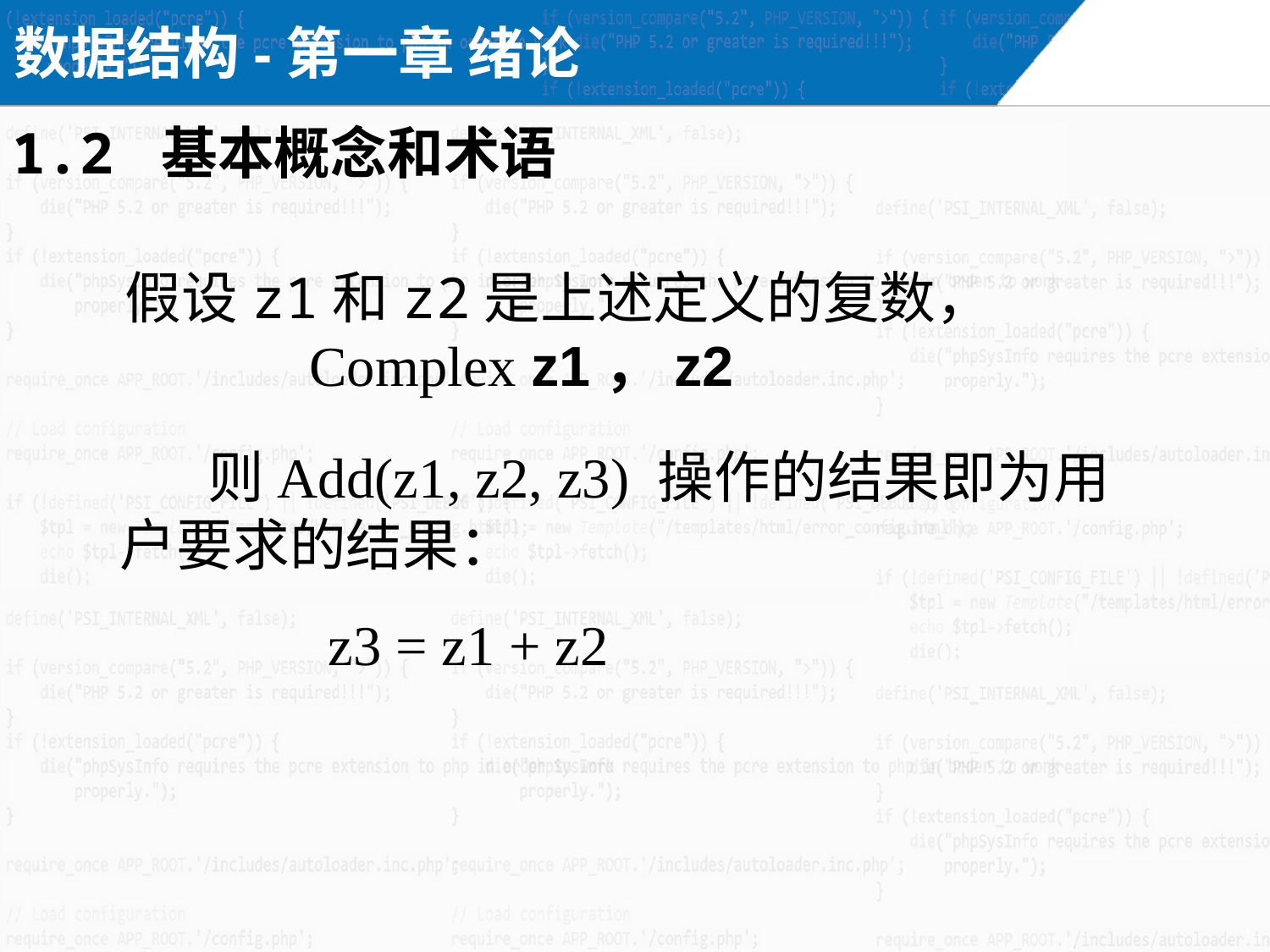

数据结构-第一章 绪论
1.2 基本概念和术语
假设z1和z2是上述定义的复数，
             Complex z1，z2
则Add(z1, z2, z3) 操作的结果即为用户要求的结果：
z3 = z1 + z2